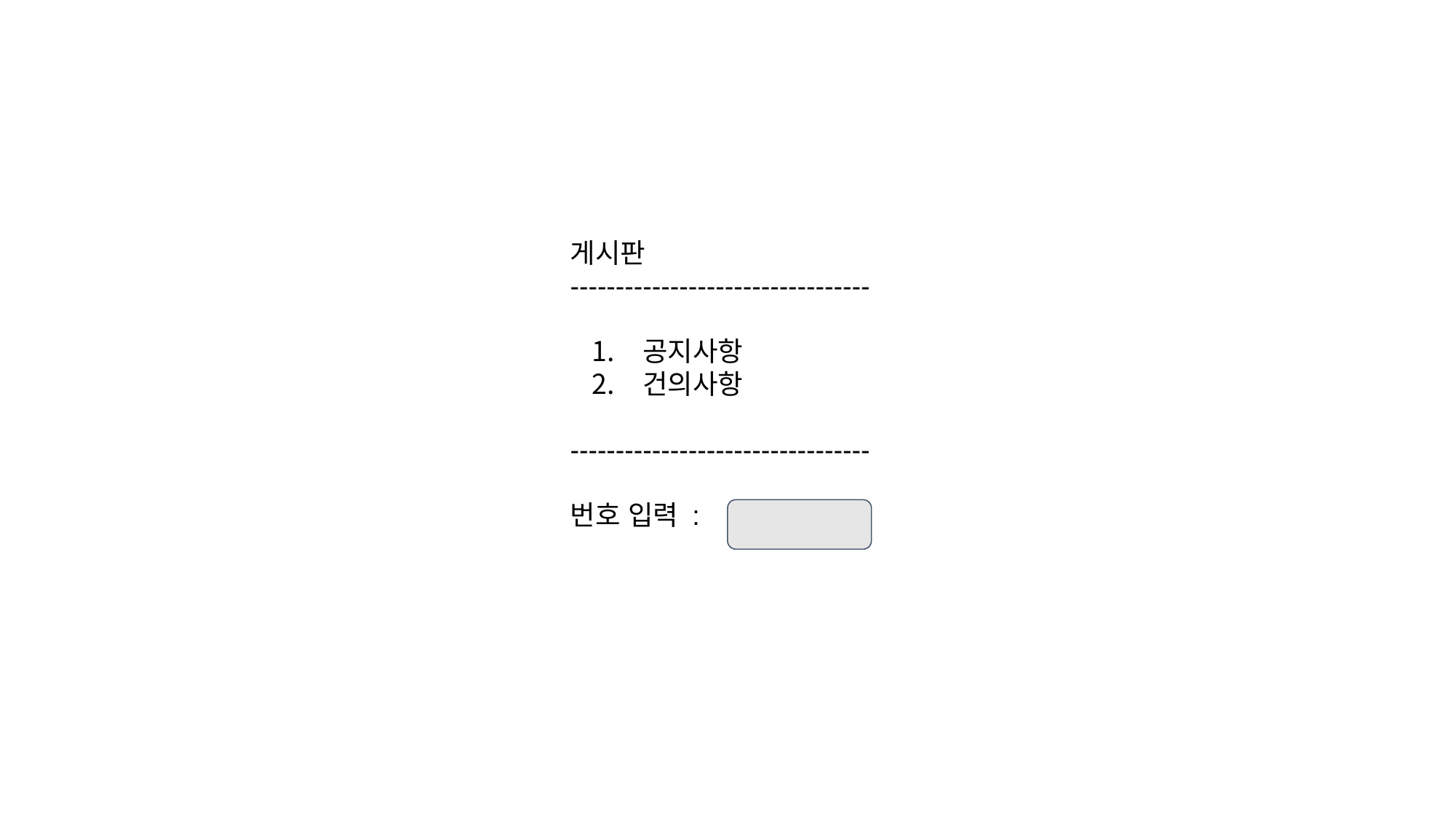

게시판
---------------------------------

공지사항
건의사항

---------------------------------

번호 입력 :